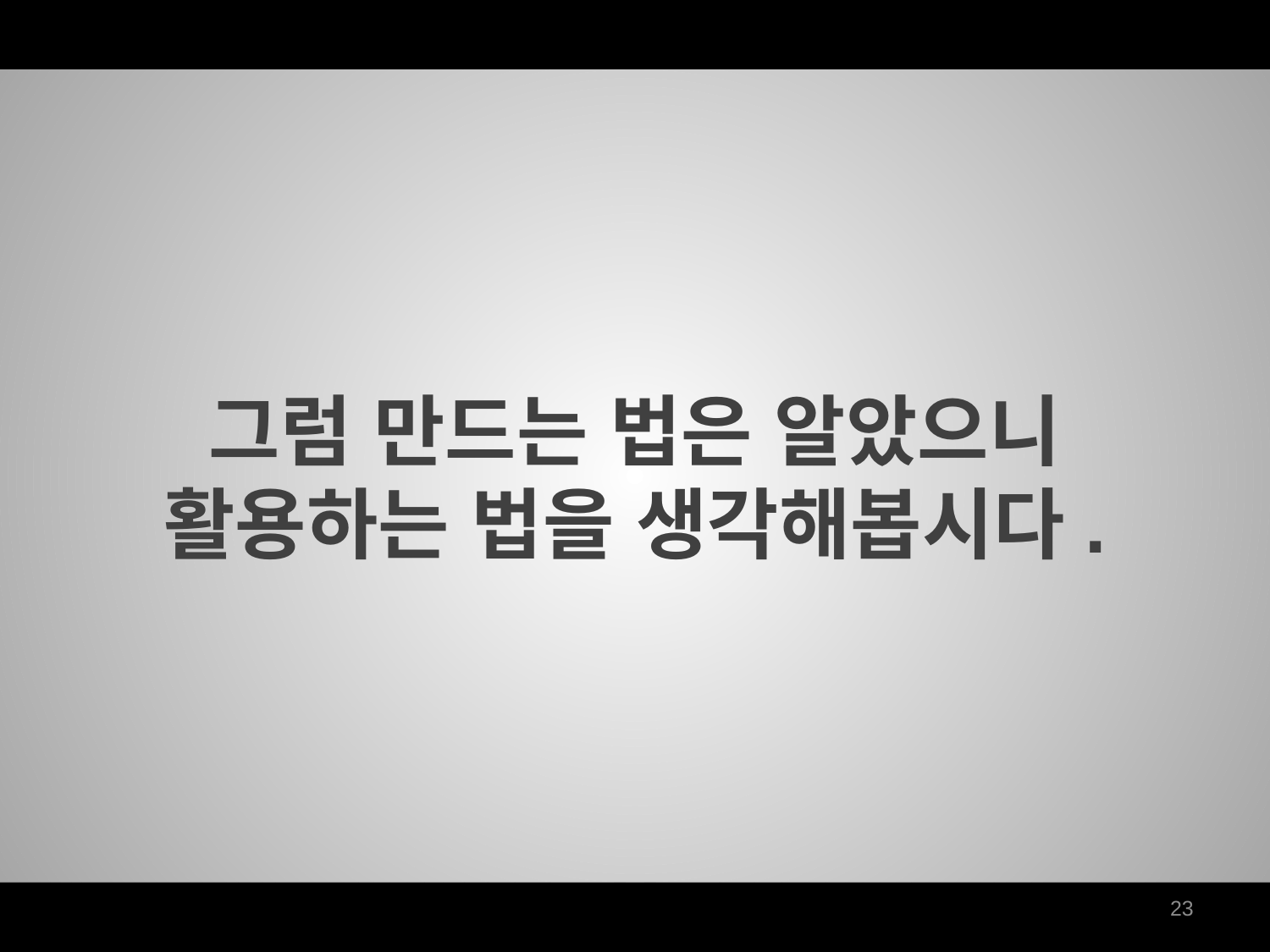

그럼 만드는 법은 알았으니
활용하는 법을 생각해봅시다.
23